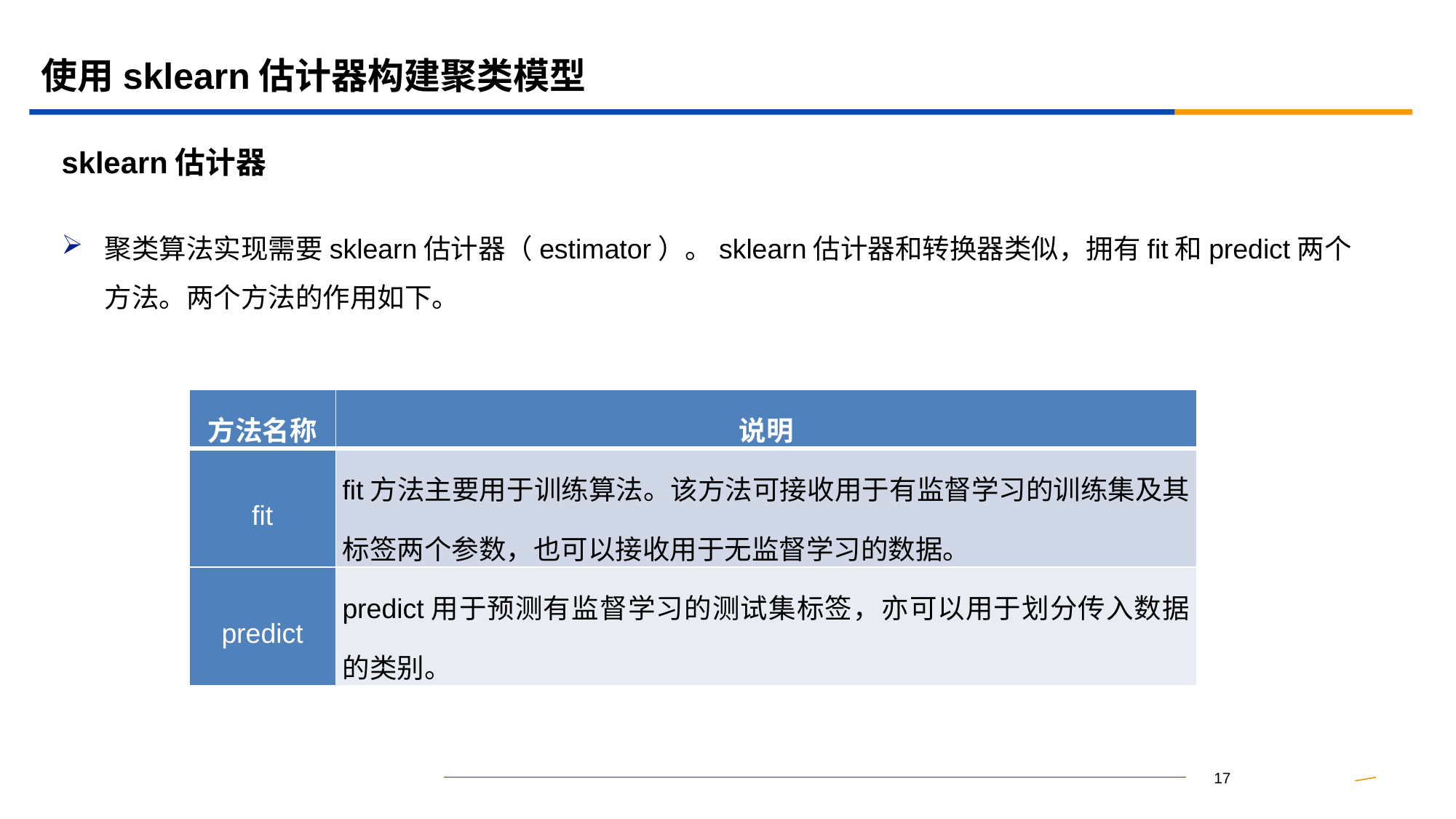

# 使用sklearn估计器构建聚类模型
sklearn估计器
聚类算法实现需要sklearn估计器（estimator）。sklearn估计器和转换器类似，拥有fit和predict两个方法。两个方法的作用如下。
| 方法名称 | 说明 |
| --- | --- |
| fit | fit方法主要用于训练算法。该方法可接收用于有监督学习的训练集及其标签两个参数，也可以接收用于无监督学习的数据。 |
| predict | predict用于预测有监督学习的测试集标签，亦可以用于划分传入数据的类别。 |